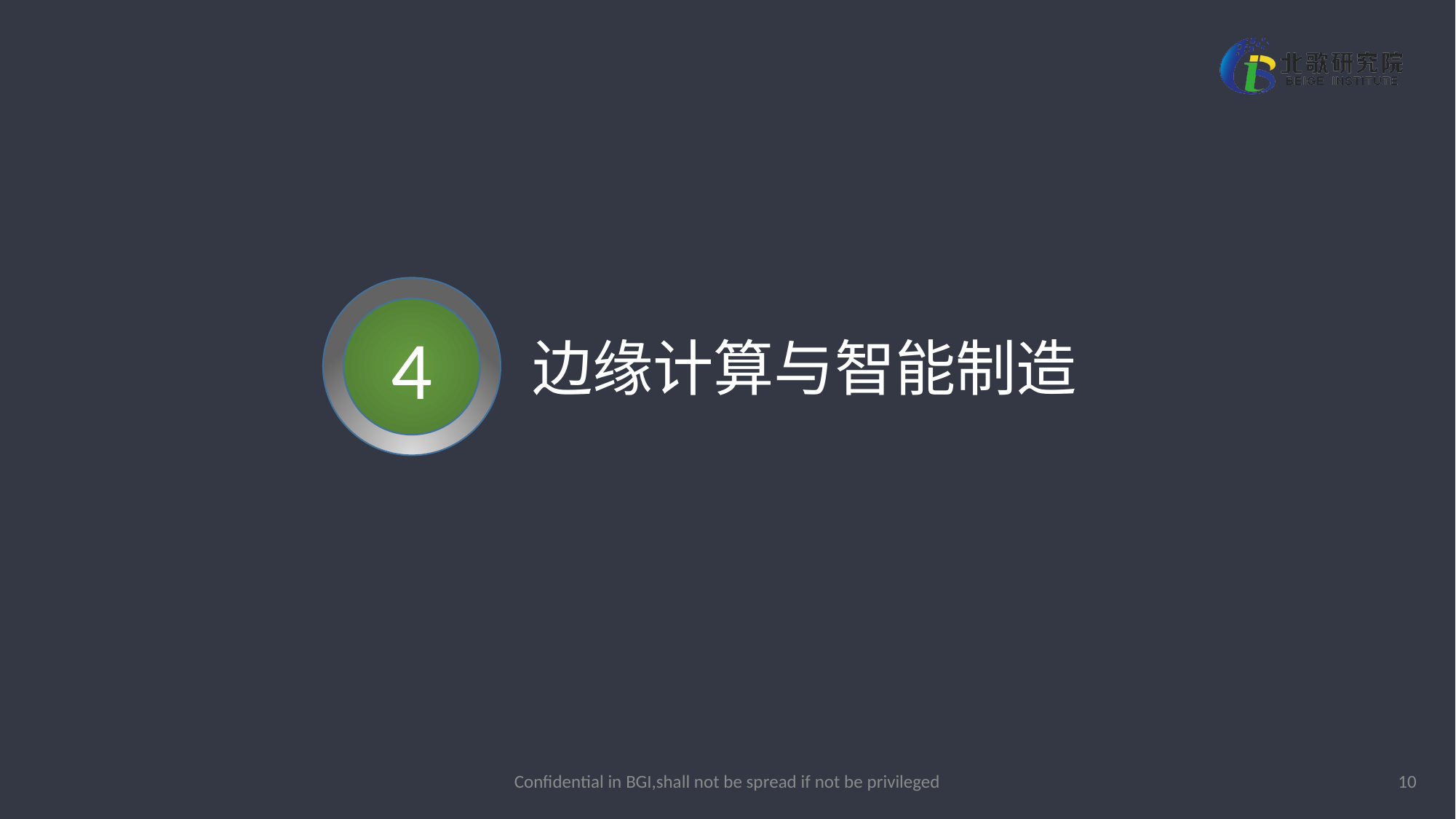

4
边缘计算与智能制造
Confidential in BGI,shall not be spread if not be privileged
10